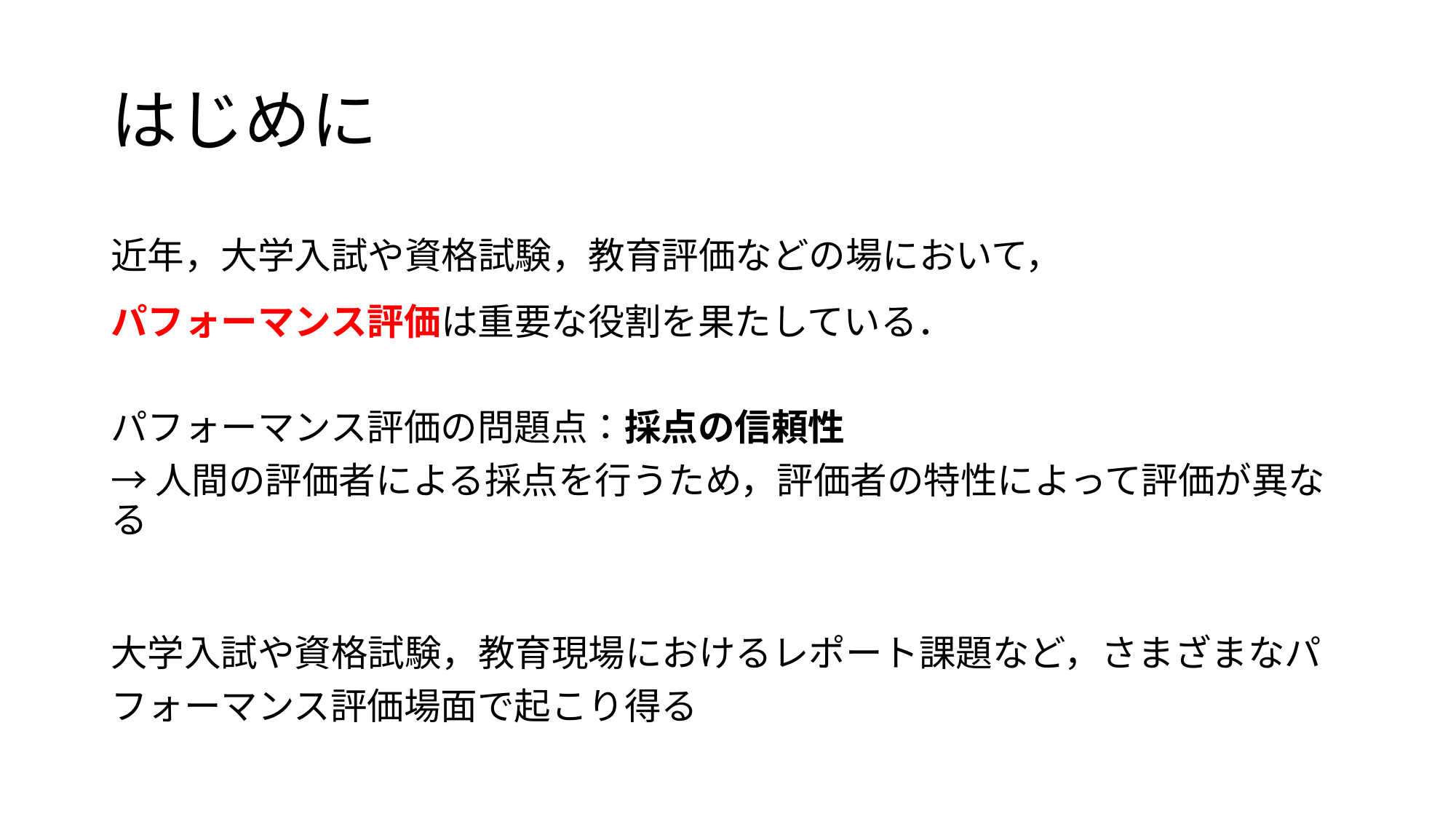

# はじめに
近年，大学入試や資格試験，教育評価などの場において，
パフォーマンス評価は重要な役割を果たしている．

パフォーマンス評価の問題点：採点の信頼性
→人間の評価者による採点を行うため，評価者の特性によって評価が異なる

大学入試や資格試験，教育現場におけるレポート課題など，さまざまなパフォーマンス評価場面で起こり得る